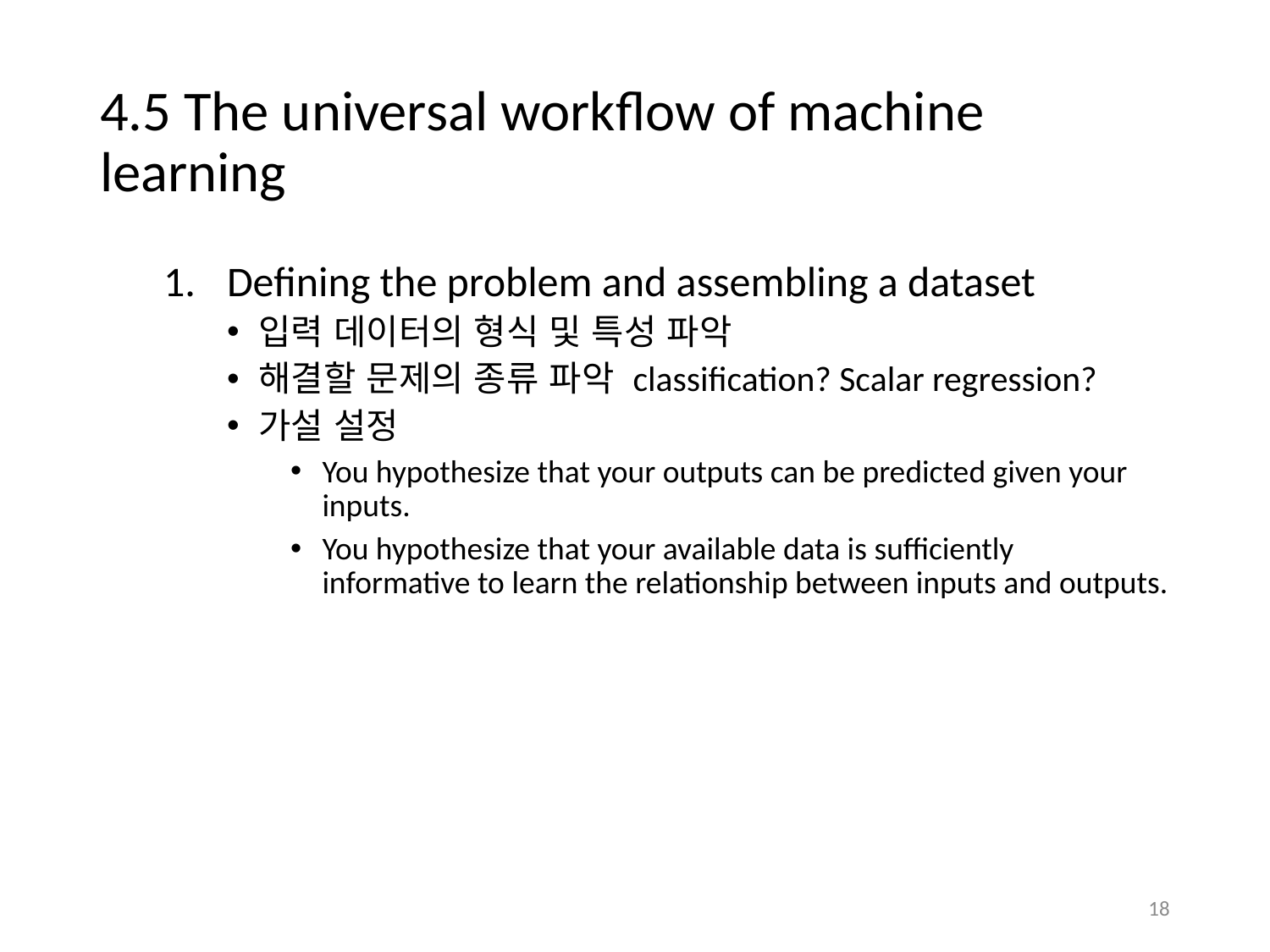

# 4.5 The universal workflow of machine learning
Defining the problem and assembling a dataset
입력 데이터의 형식 및 특성 파악
해결할 문제의 종류 파악 classification? Scalar regression?
가설 설정
You hypothesize that your outputs can be predicted given your inputs.
You hypothesize that your available data is sufficiently informative to learn the relationship between inputs and outputs.
18